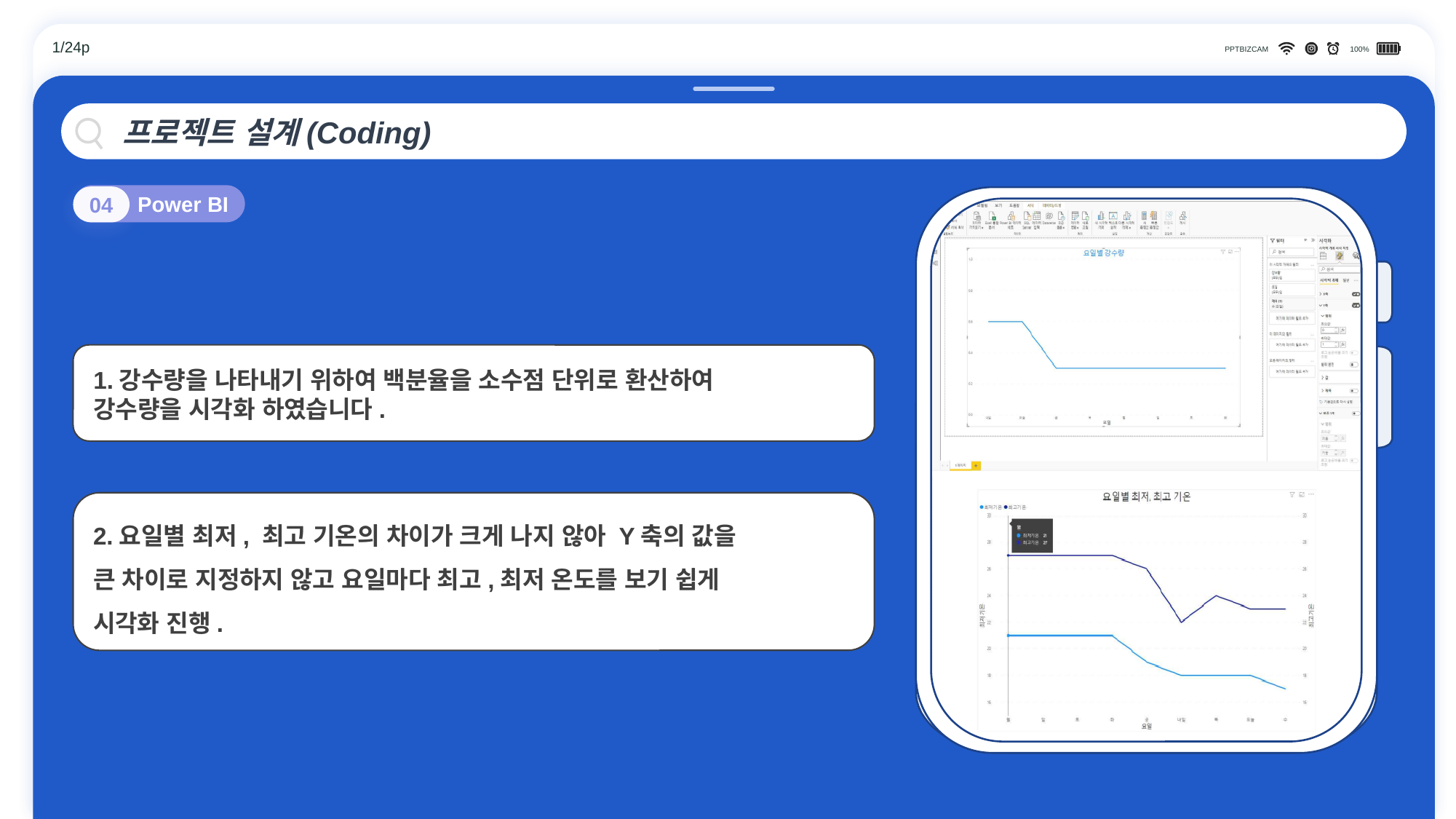

1/24p

PPTBIZCAM
100%

프로젝트 설계(Coding)

Power BI
04

1.강수량을 나타내기 위하여 백분율을 소수점 단위로 환산하여
강수량을 시각화 하였습니다.

2.요일별 최저, 최고 기온의 차이가 크게 나지 않아 Y축의 값을
큰 차이로 지정하지 않고 요일마다 최고,최저 온도를 보기 쉽게
시각화 진행.